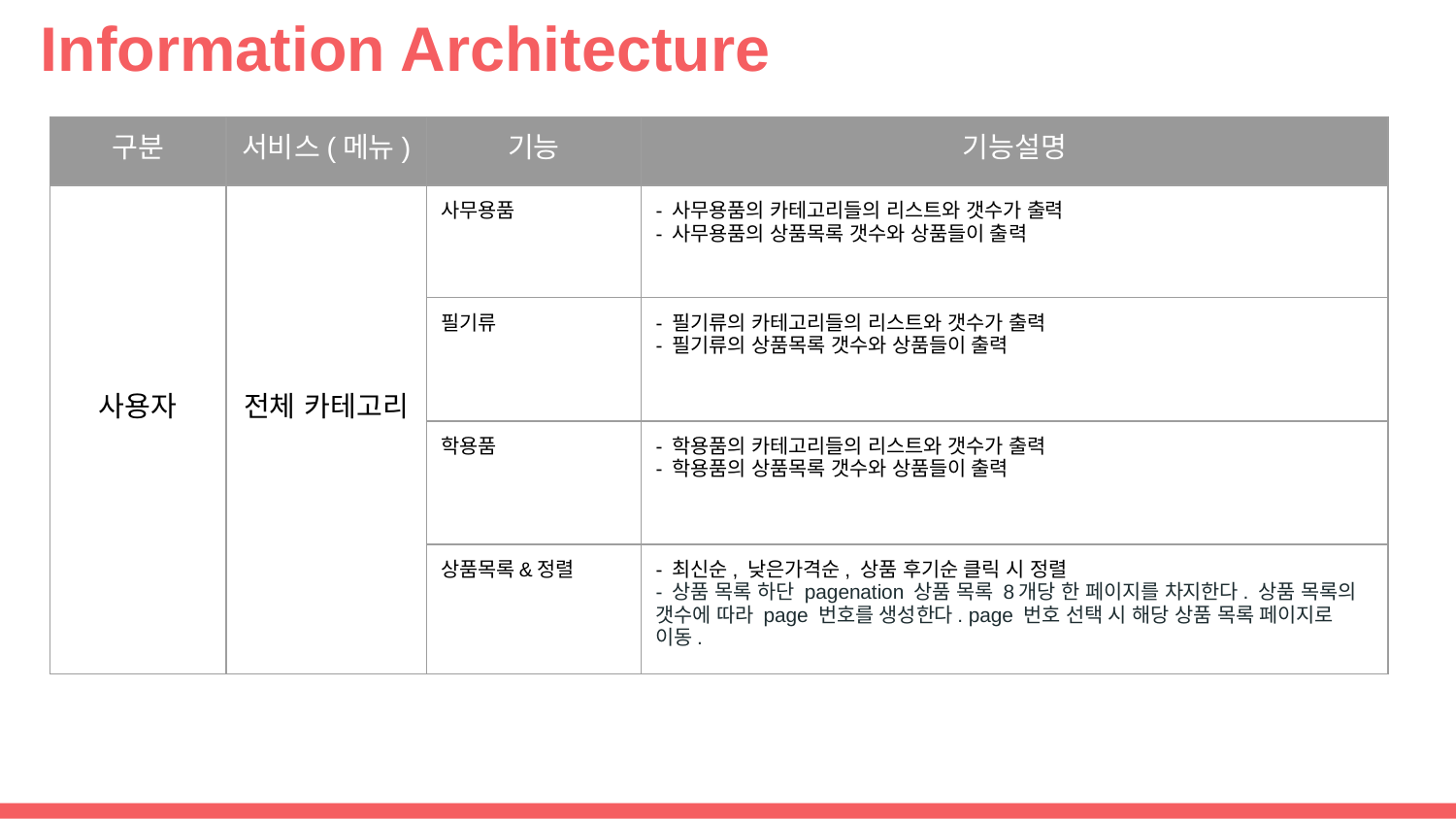

# Information Architecture
| 구분 | 서비스(메뉴) | 기능 | 기능설명 |
| --- | --- | --- | --- |
| 사용자 | 전체 카테고리 | 사무용품 | - 사무용품의 카테고리들의 리스트와 갯수가 출력 - 사무용품의 상품목록 갯수와 상품들이 출력 |
|  |  | 필기류 | - 필기류의 카테고리들의 리스트와 갯수가 출력 - 필기류의 상품목록 갯수와 상품들이 출력 |
|  |  | 학용품 | - 학용품의 카테고리들의 리스트와 갯수가 출력 - 학용품의 상품목록 갯수와 상품들이 출력 |
|  |  | 상품목록&정렬 | - 최신순, 낮은가격순, 상품 후기순 클릭 시 정렬 - 상품 목록 하단 pagenation 상품 목록 8개당 한 페이지를 차지한다. 상품 목록의 갯수에 따라 page 번호를 생성한다. page 번호 선택 시 해당 상품 목록 페이지로 이동. |